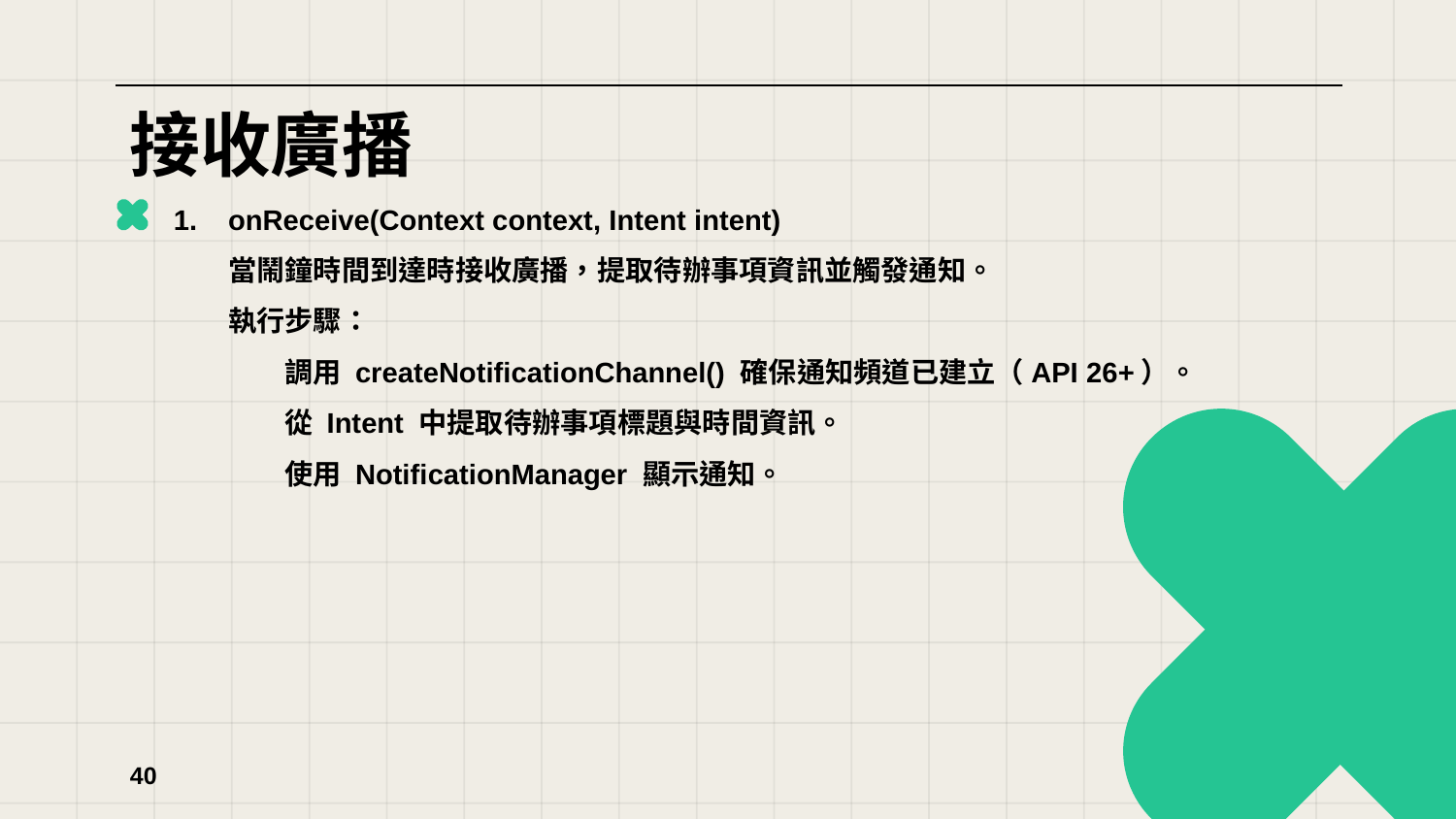

# 接收廣播
onReceive(Context context, Intent intent)
當鬧鐘時間到達時接收廣播，提取待辦事項資訊並觸發通知。
執行步驟：
　　調用 createNotificationChannel() 確保通知頻道已建立（API 26+）。
　　從 Intent 中提取待辦事項標題與時間資訊。
　　使用 NotificationManager 顯示通知。

40